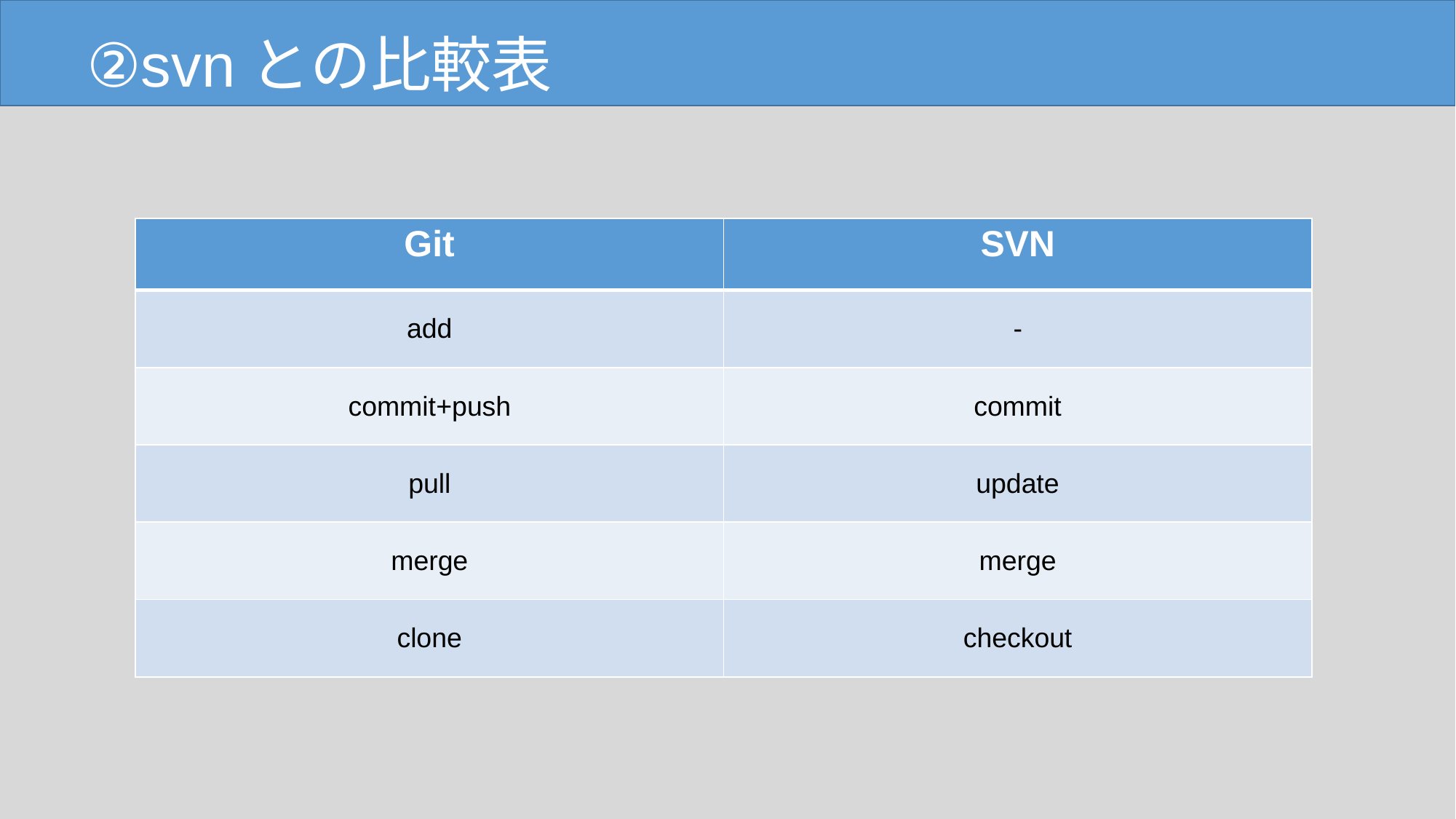

②svnとの比較表
| Git | SVN |
| --- | --- |
| add | - |
| commit+push | commit |
| pull | update |
| merge | merge |
| clone | checkout |